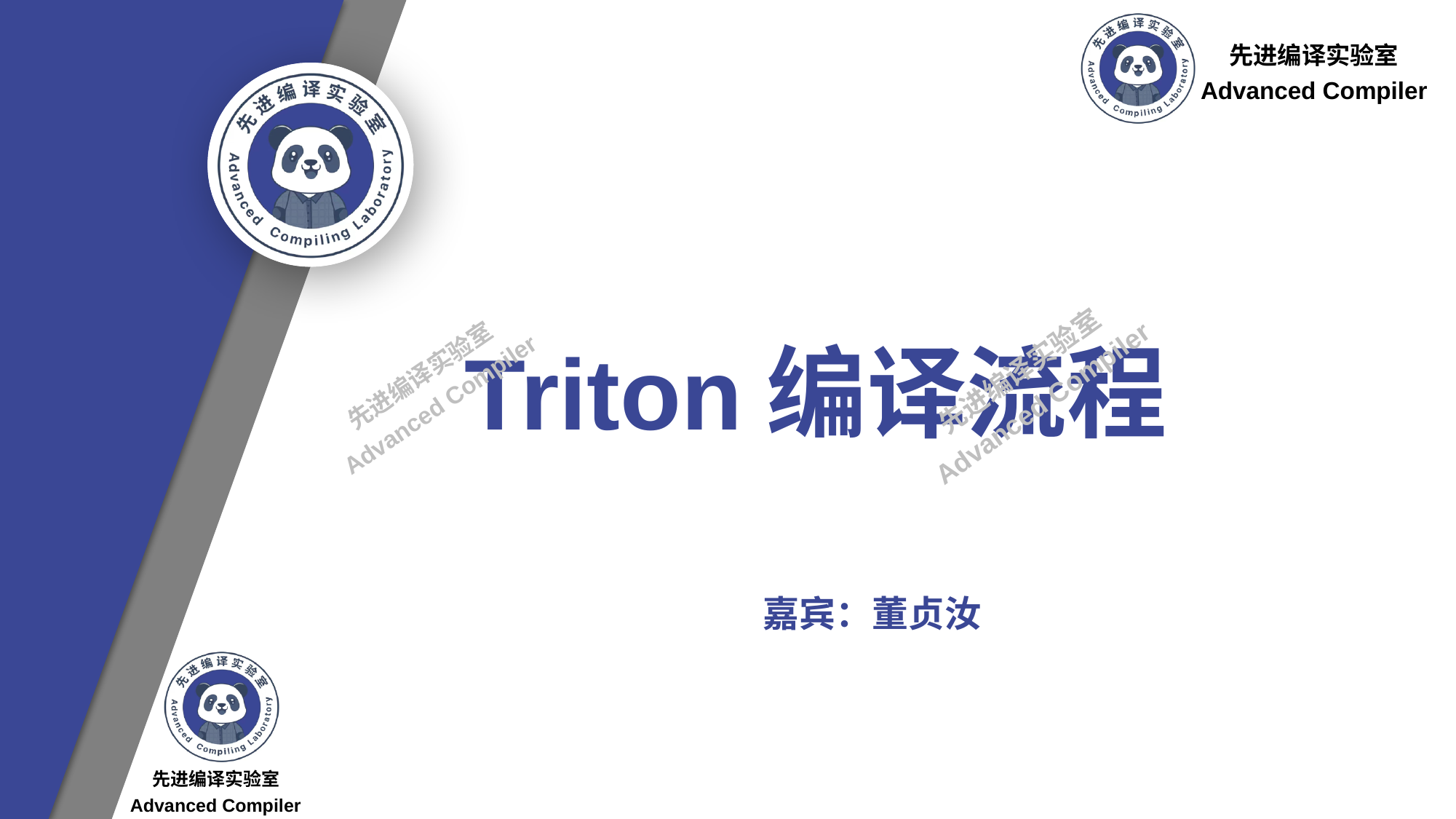

先进编译实验室
Advanced Compiler

Triton编译流程
先进编译实验室
Advanced Compiler
先进编译实验室
Advanced Compiler
嘉宾：董贞汝

先进编译实验室
Advanced Compiler